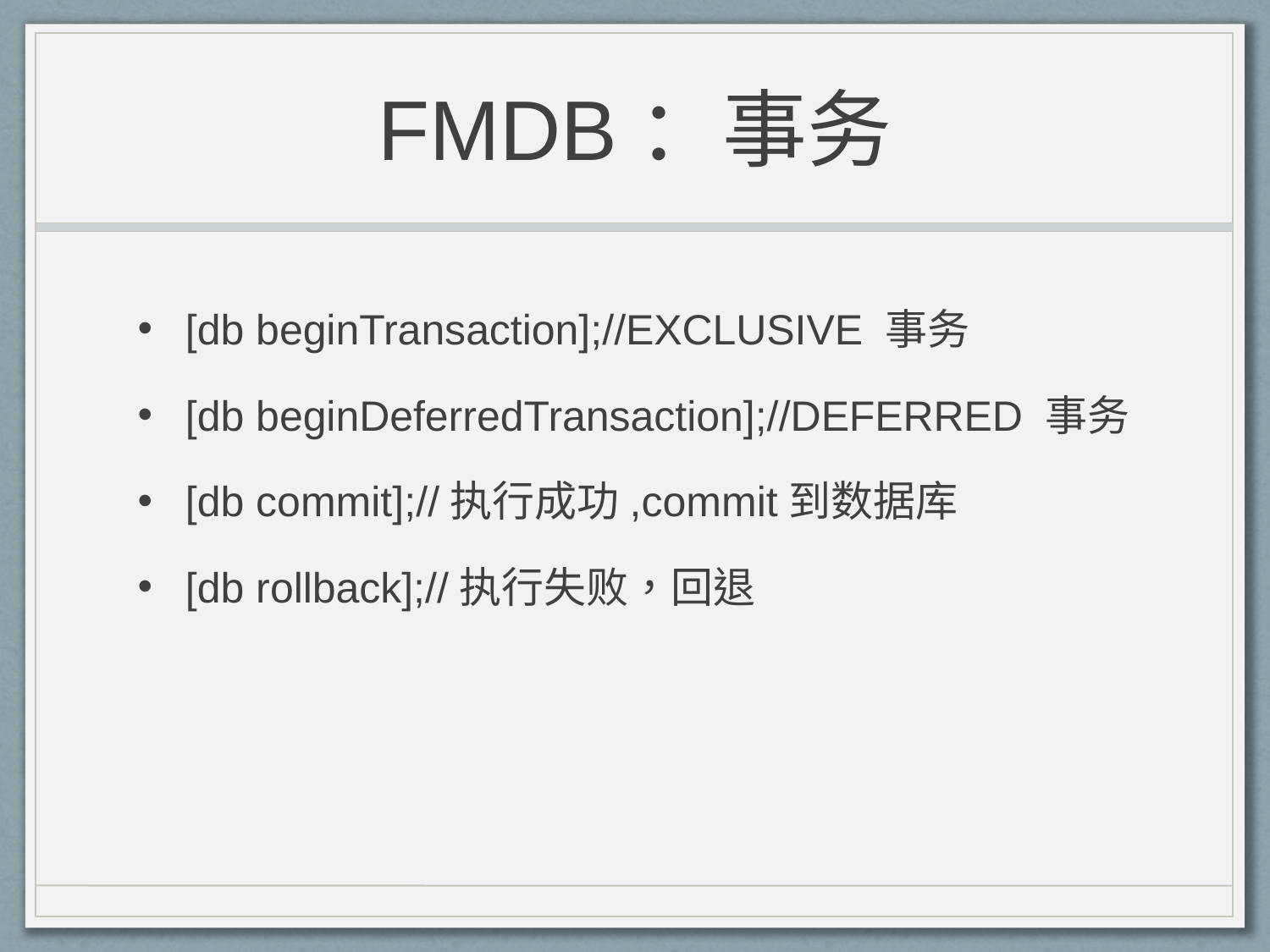

# FMDB：事务
[db beginTransaction];//EXCLUSIVE 事务
[db beginDeferredTransaction];//DEFERRED 事务
[db commit];//执行成功,commit到数据库
[db rollback];//执行失败，回退